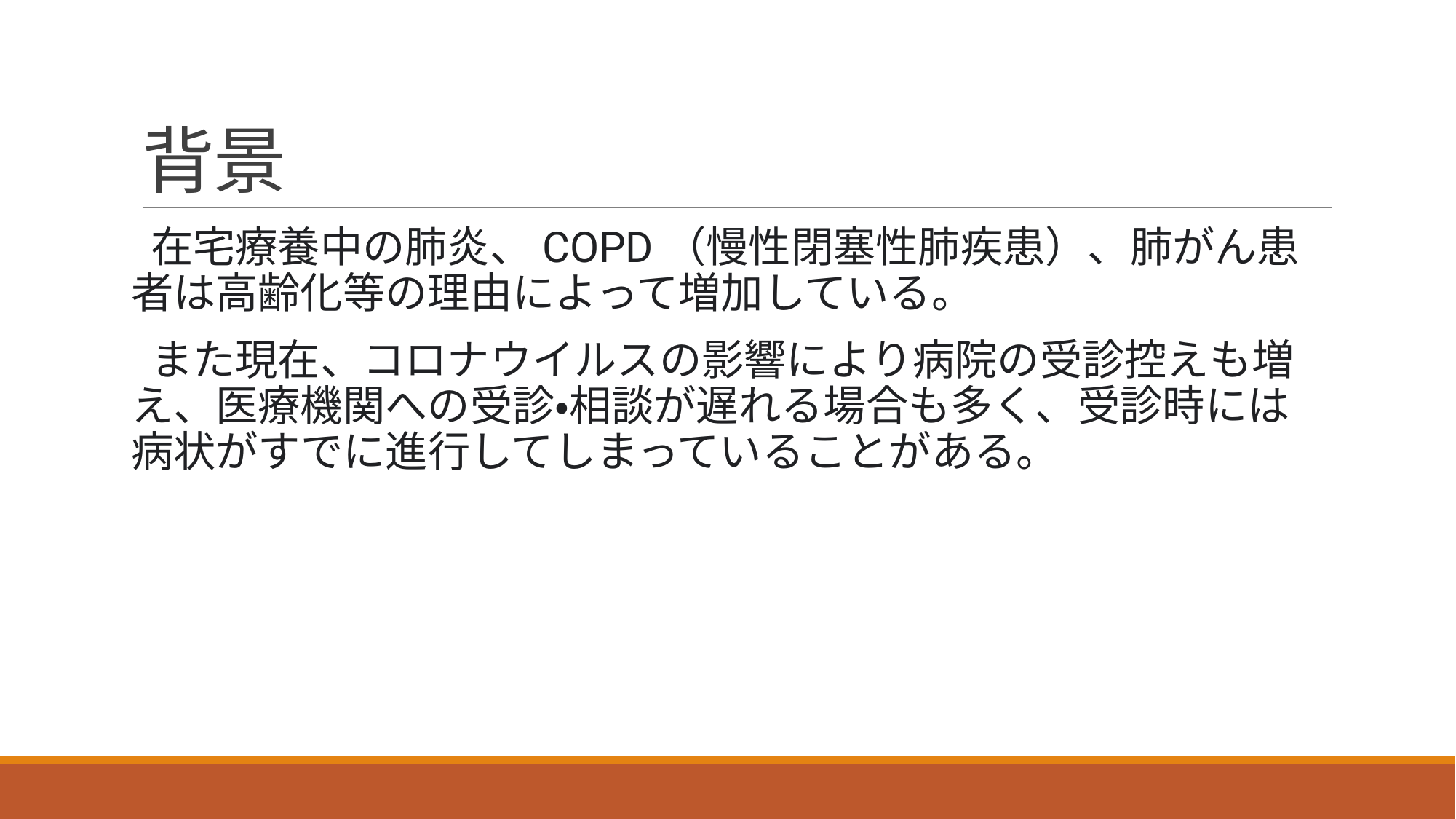

# 背景
 在宅療養中の肺炎、COPD（慢性閉塞性肺疾患）、肺がん患者は高齢化等の理由によって増加している。
 また現在、コロナウイルスの影響により病院の受診控えも増え、医療機関への受診・相談が遅れる場合も多く、受診時には病状がすでに進行してしまっていることがある。